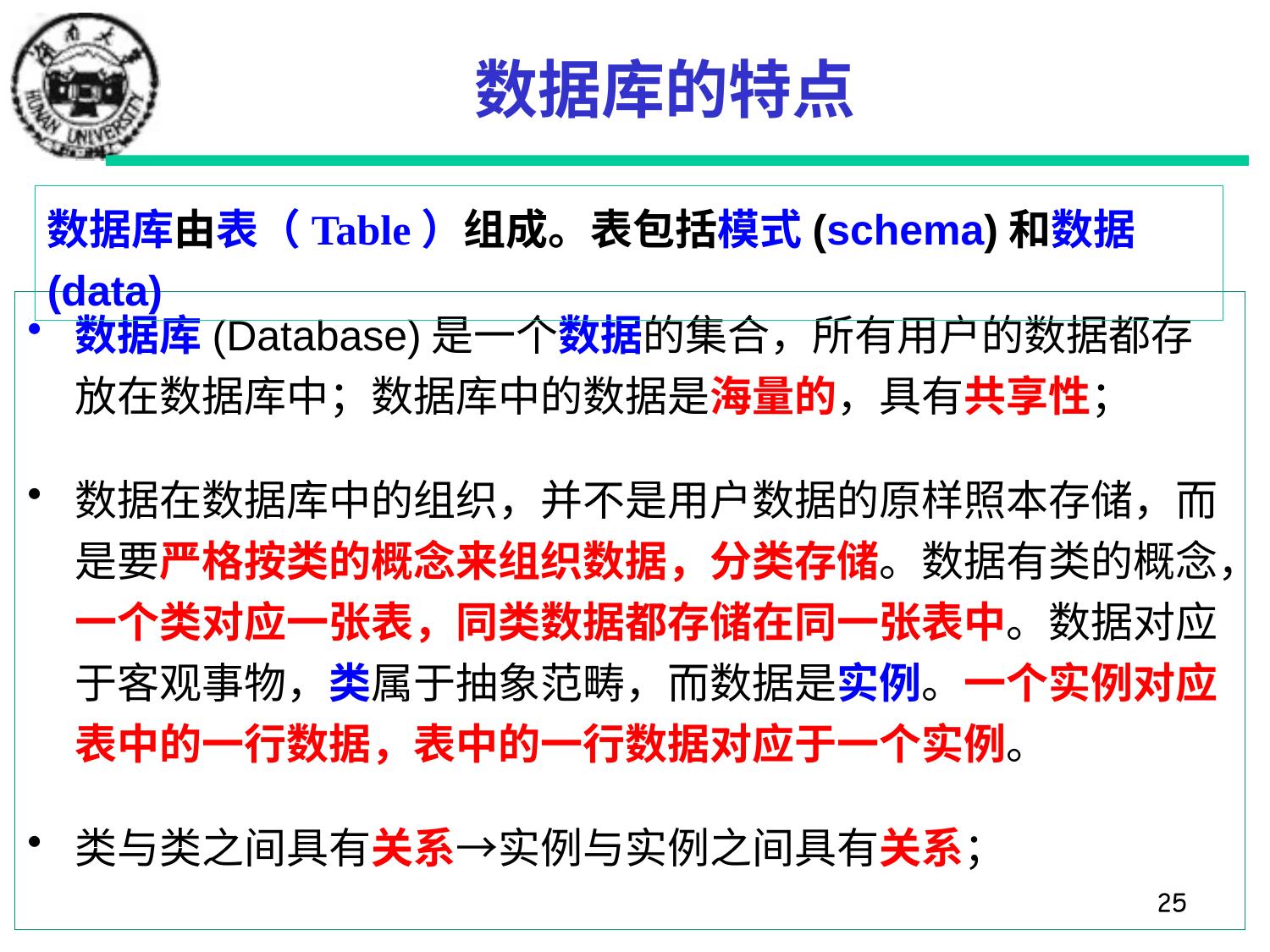

# 数据库的特点
数据库由表（Table）组成。表包括模式(schema)和数据(data)
数据库(Database)是一个数据的集合，所有用户的数据都存放在数据库中；数据库中的数据是海量的，具有共享性；

数据在数据库中的组织，并不是用户数据的原样照本存储，而是要严格按类的概念来组织数据，分类存储。数据有类的概念，一个类对应一张表，同类数据都存储在同一张表中。数据对应于客观事物，类属于抽象范畴，而数据是实例。一个实例对应表中的一行数据，表中的一行数据对应于一个实例。

类与类之间具有关系→实例与实例之间具有关系；
25